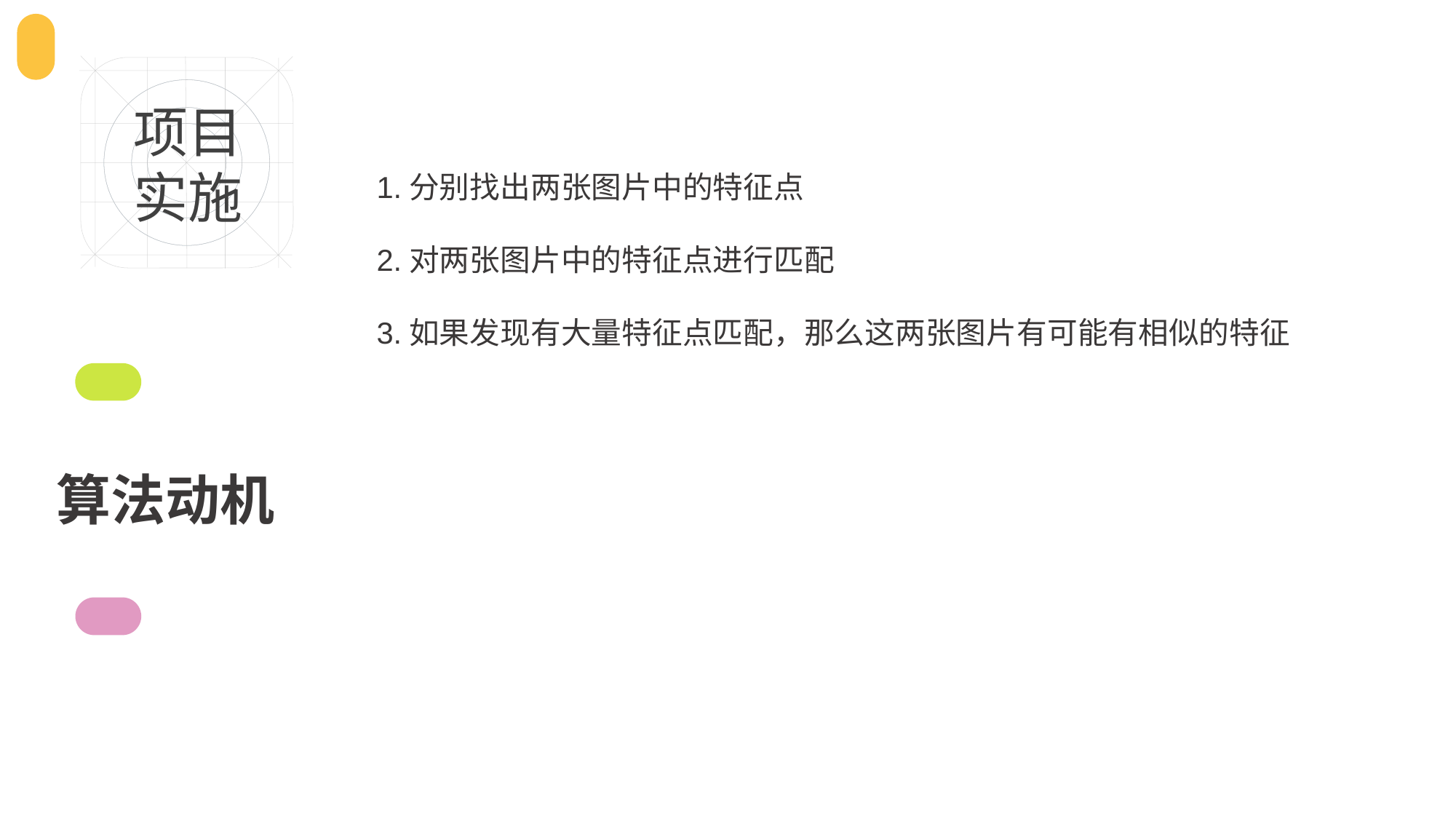

项目
实施
1.分别找出两张图片中的特征点

2.对两张图片中的特征点进行匹配

3.如果发现有大量特征点匹配，那么这两张图片有可能有相似的特征

算法动机